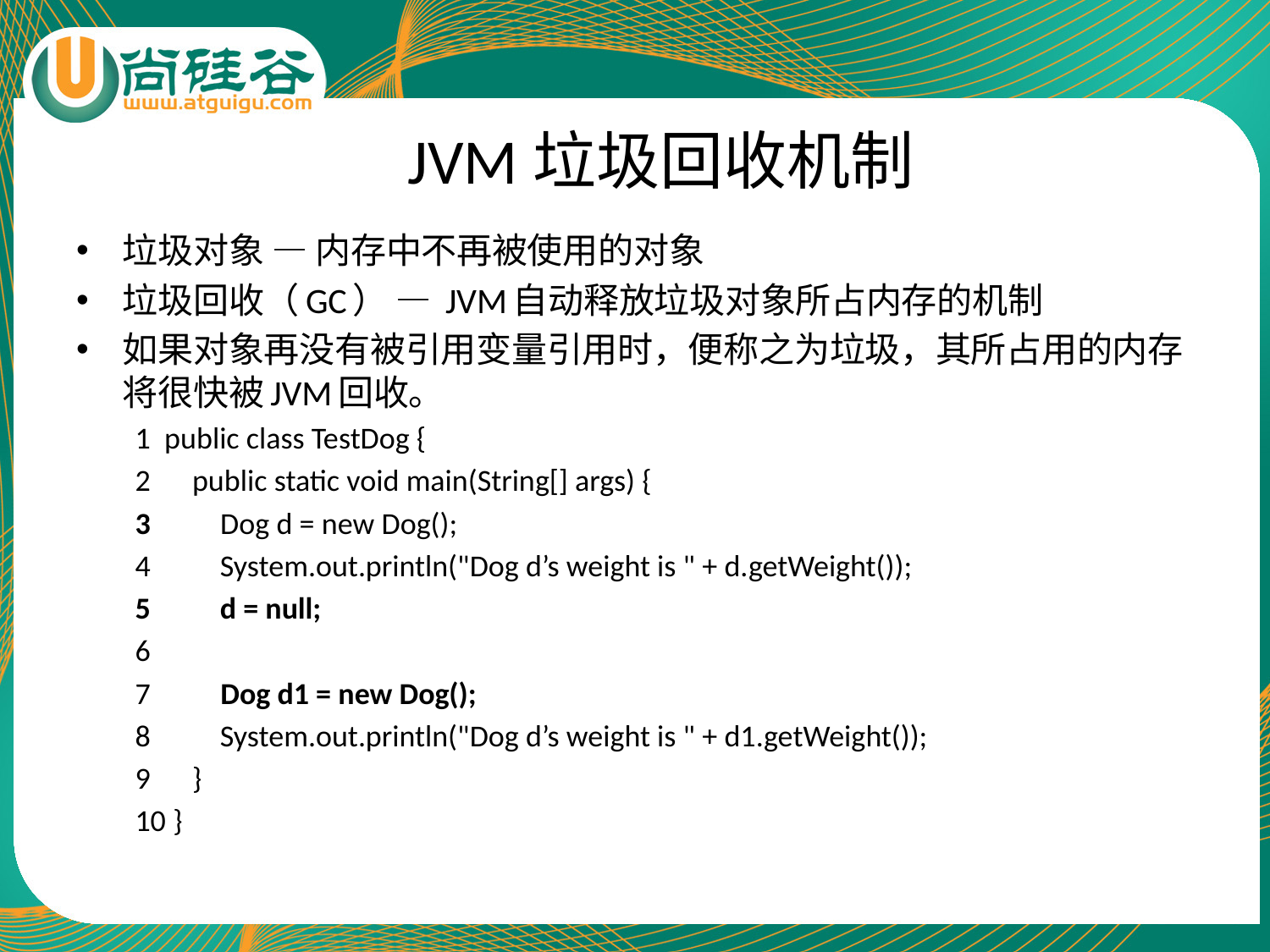

# JVM垃圾回收机制
垃圾对象 — 内存中不再被使用的对象
垃圾回收（GC） — JVM自动释放垃圾对象所占内存的机制
如果对象再没有被引用变量引用时，便称之为垃圾，其所占用的内存将很快被JVM回收。
1  public class TestDog {
2      public static void main(String[] args) {
3          Dog d = new Dog();
4          System.out.println("Dog d’s weight is " + d.getWeight());
5          d = null;
6
7          Dog d1 = new Dog();
8          System.out.println("Dog d’s weight is " + d1.getWeight());
9      }
10 }